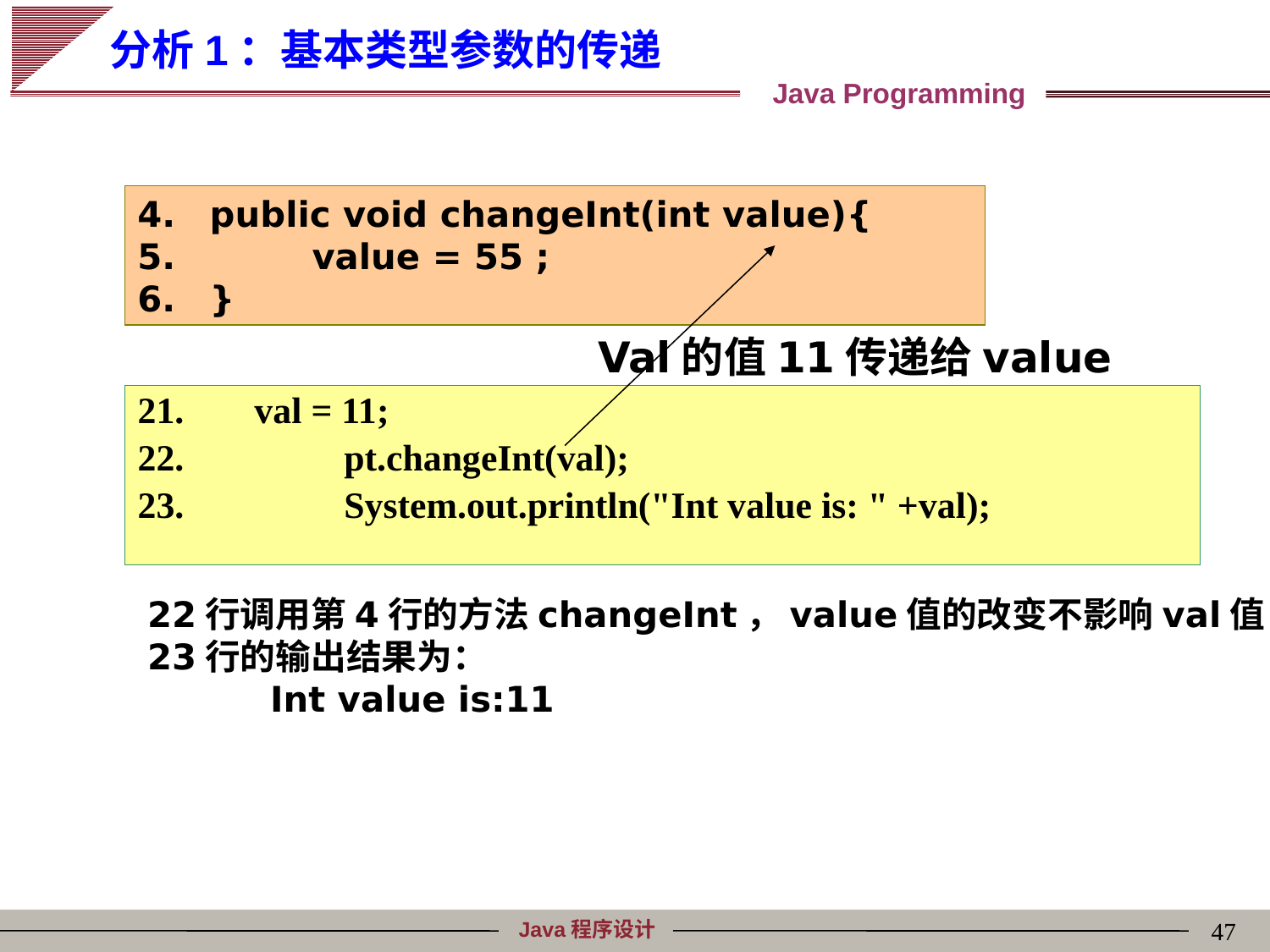

分析1：基本类型参数的传递
  public void changeInt(int value){
	value = 55 ;
  }

Val的值11传递给value
    val = 11;
	pt.changeInt(val);
	System.out.println("Int value is: " +val);

22行调用第4行的方法changeInt，value值的改变不影响val值
23行的输出结果为：
          Int value is:11